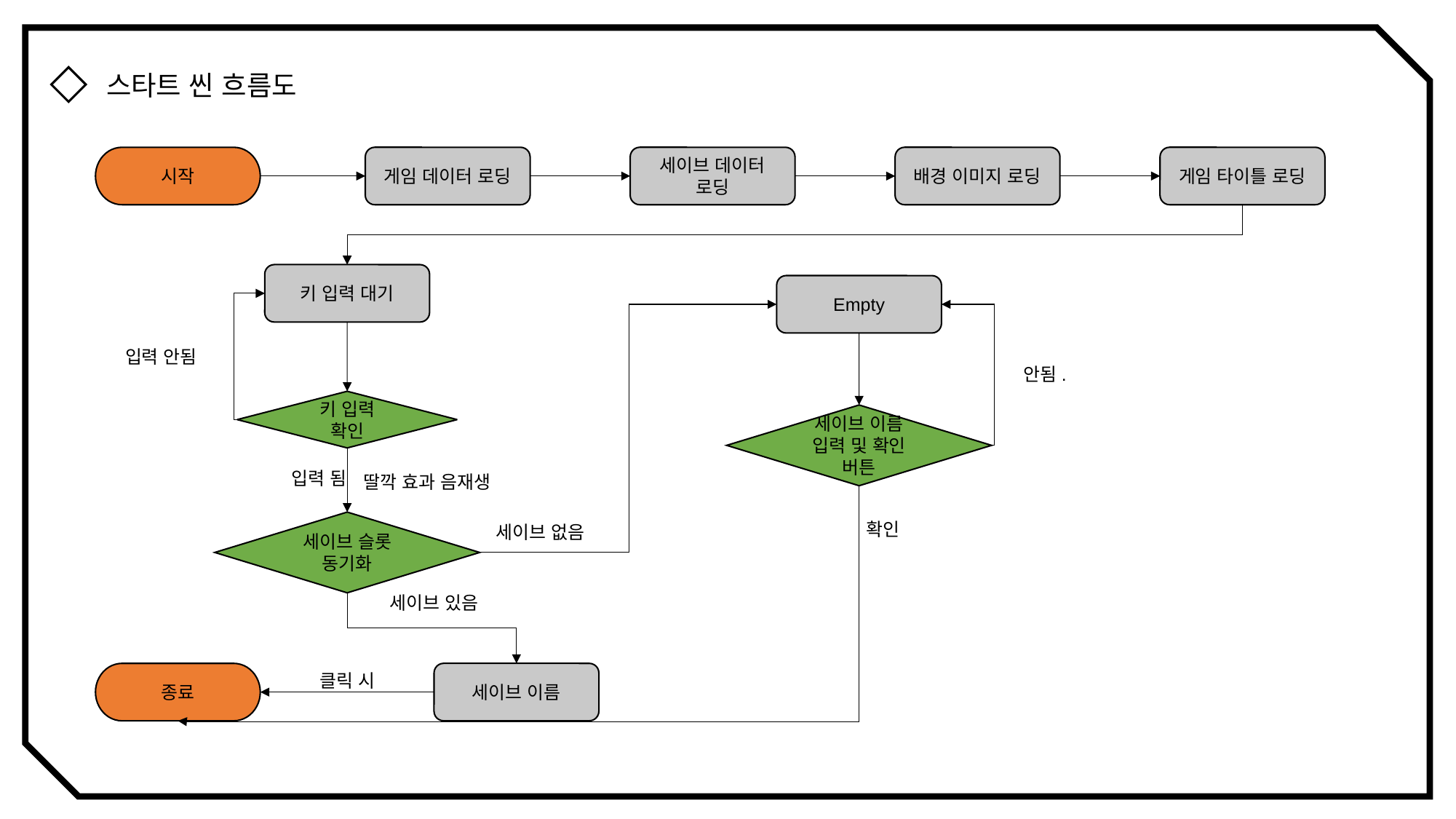

스타트 씬 흐름도

시작
게임 데이터 로딩
세이브 데이터 로딩
배경 이미지 로딩
게임 타이틀 로딩
키 입력 대기
Empty
입력 안됨
안됨.
키 입력 확인
세이브 이름 입력 및 확인 버튼
입력 됨
딸깍 효과 음재생
확인
세이브 슬롯
동기화
세이브 없음
세이브 있음
클릭 시
종료
세이브 이름